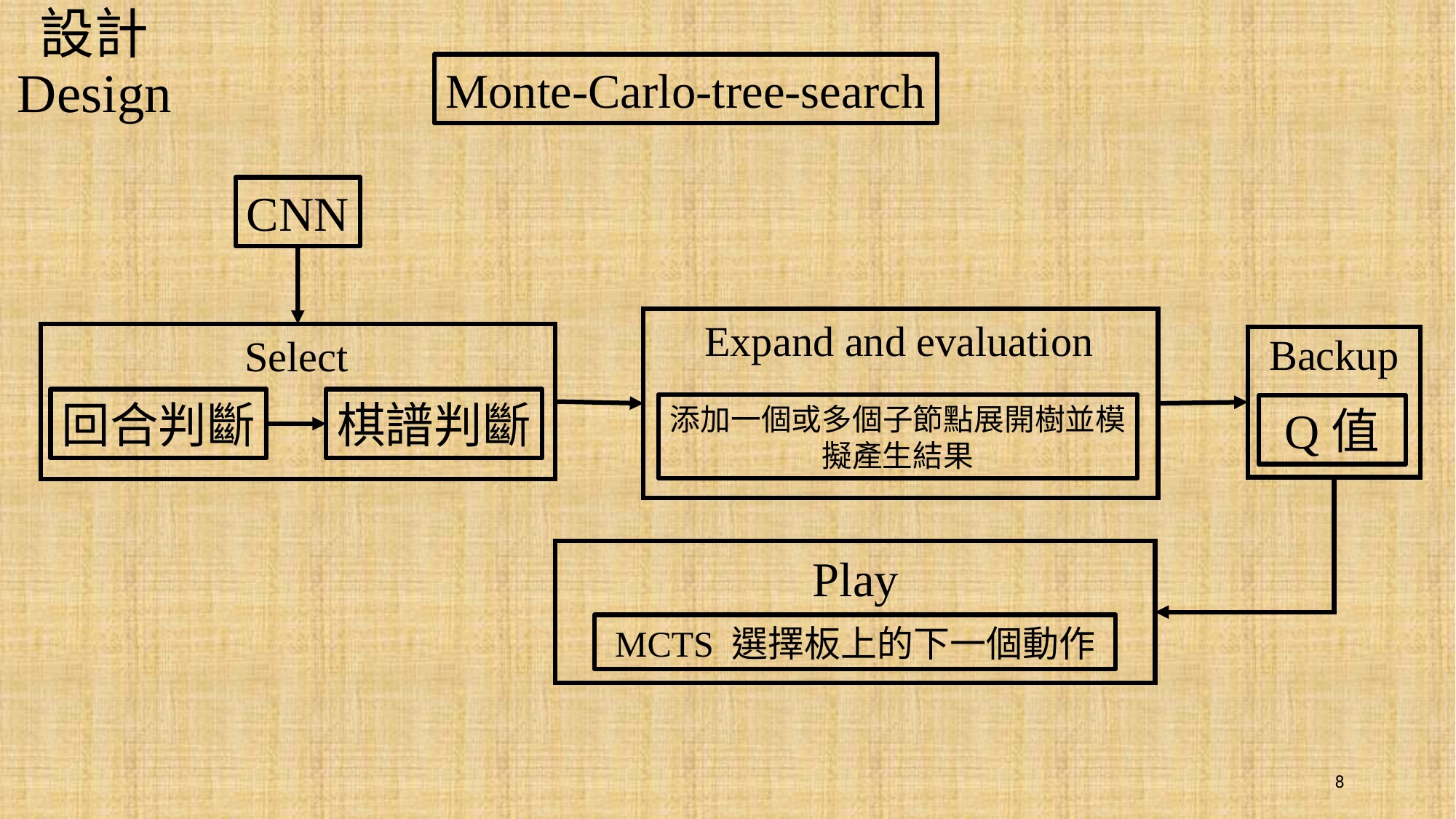

# 設計 Design
Monte-Carlo-tree-search
CNN
Expand and evaluation

添加一個或多個子節點展開樹並模擬產生結果
Backup

Q值
Select

棋譜判斷
回合判斷

Play
MCTS 選擇板上的下一個動作
8